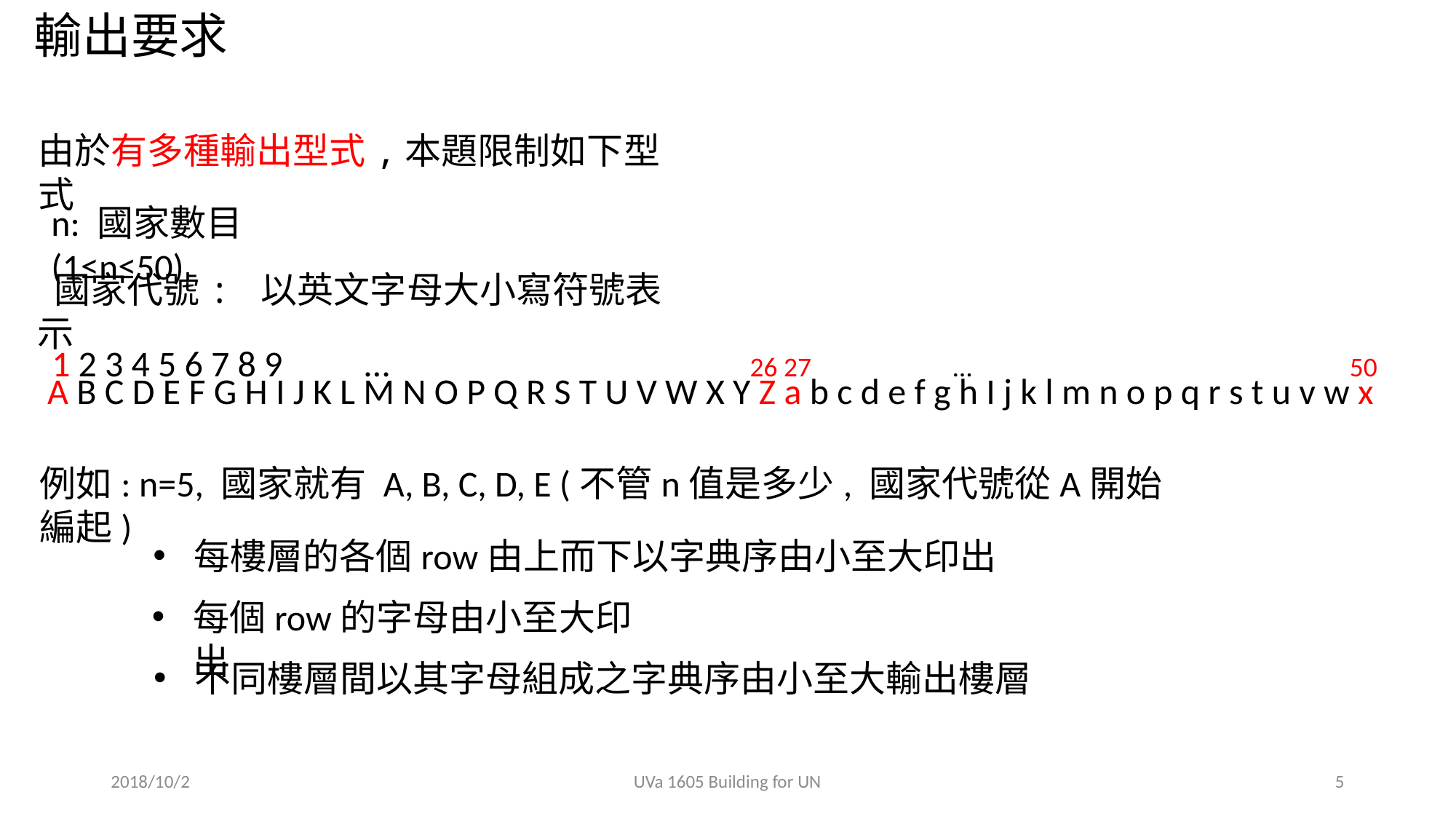

輸出要求
由於有多種輸出型式,本題限制如下型式
n: 國家數目 (1≤n≤50)
 國家代號: 以英文字母大小寫符號表示
1 2 3 4 5 6 7 8 9          …                                            26 27                       …                                                             50
A B C D E F G H I J K L M N O P Q R S T U V W X Y Z a b c d e f g h I j k l m n o p q r s t u v w x
例如: n=5, 國家就有 A, B, C, D, E (不管n值是多少, 國家代號從A開始編起)
每樓層的各個row由上而下以字典序由小至大印出
每個row的字母由小至大印出
不同樓層間以其字母組成之字典序由小至大輸出樓層
2018/10/2
UVa 1605 Building for UN
5